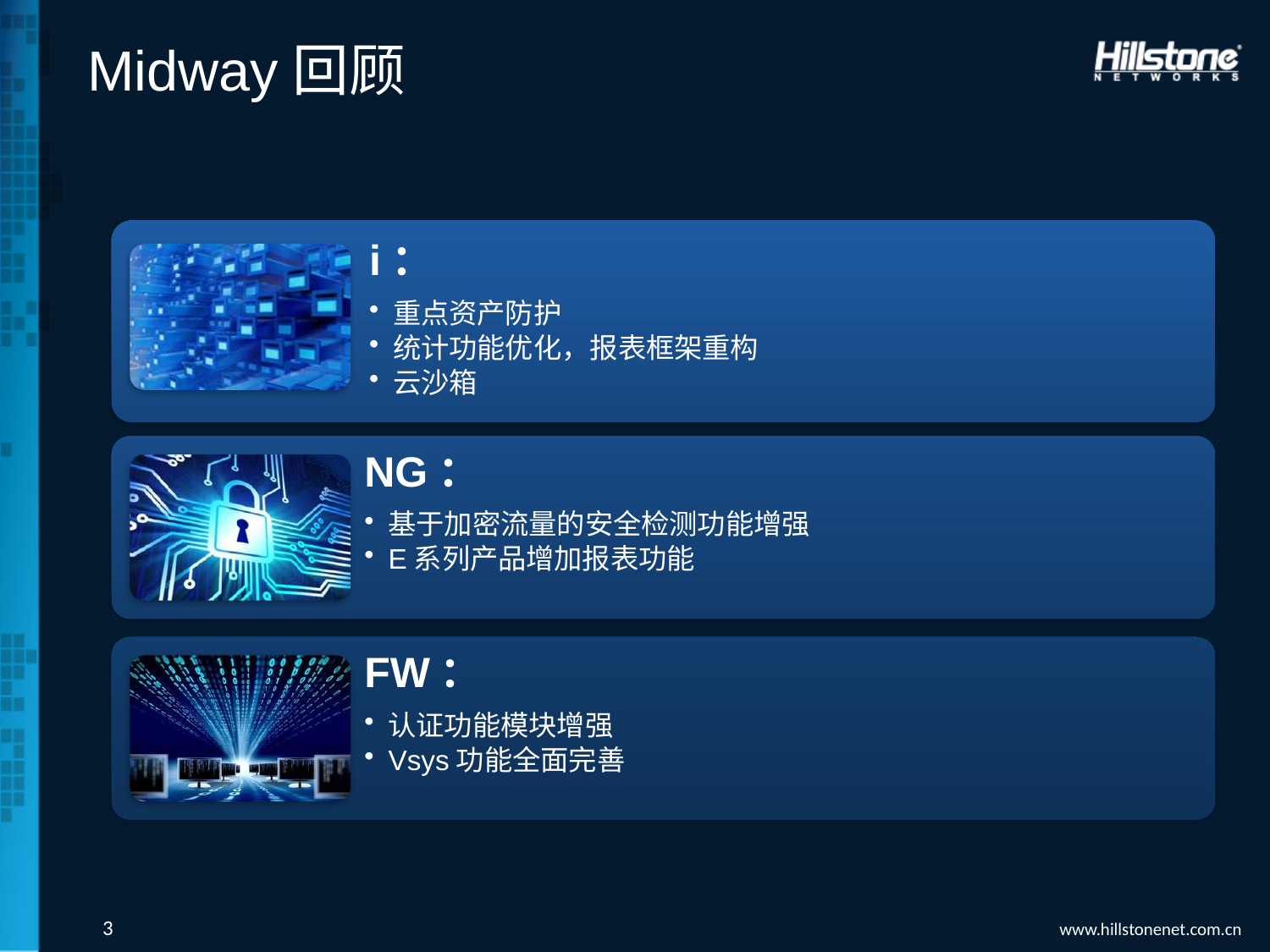

# Midway回顾
i：
重点资产防护
统计功能优化，报表框架重构
云沙箱
NG：
基于加密流量的安全检测功能增强
E系列产品增加报表功能
FW：
认证功能模块增强
Vsys功能全面完善